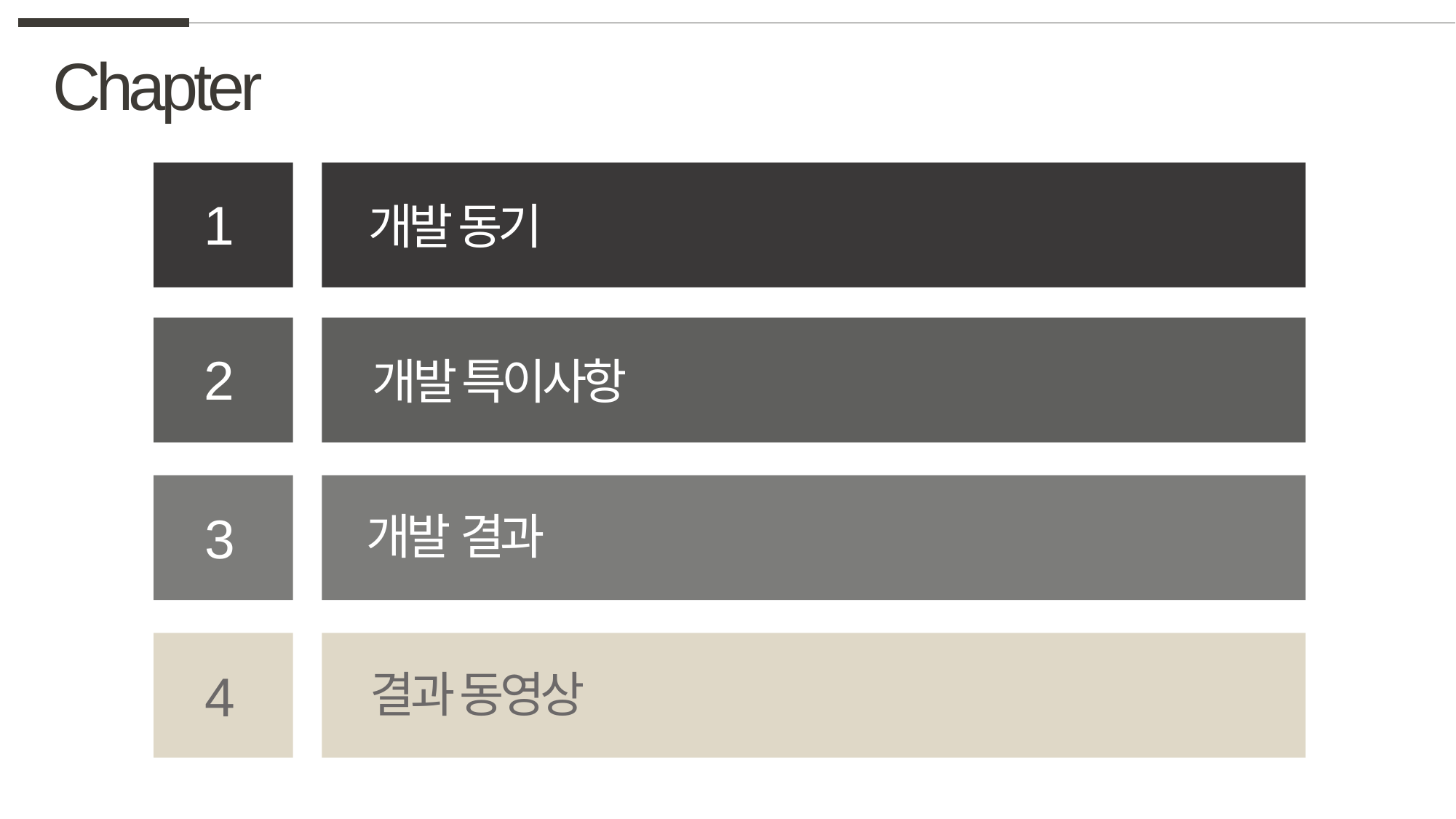

Chapter

1
개발 동기

2
개발 특이사항

3
개발 결과

4
결과 동영상